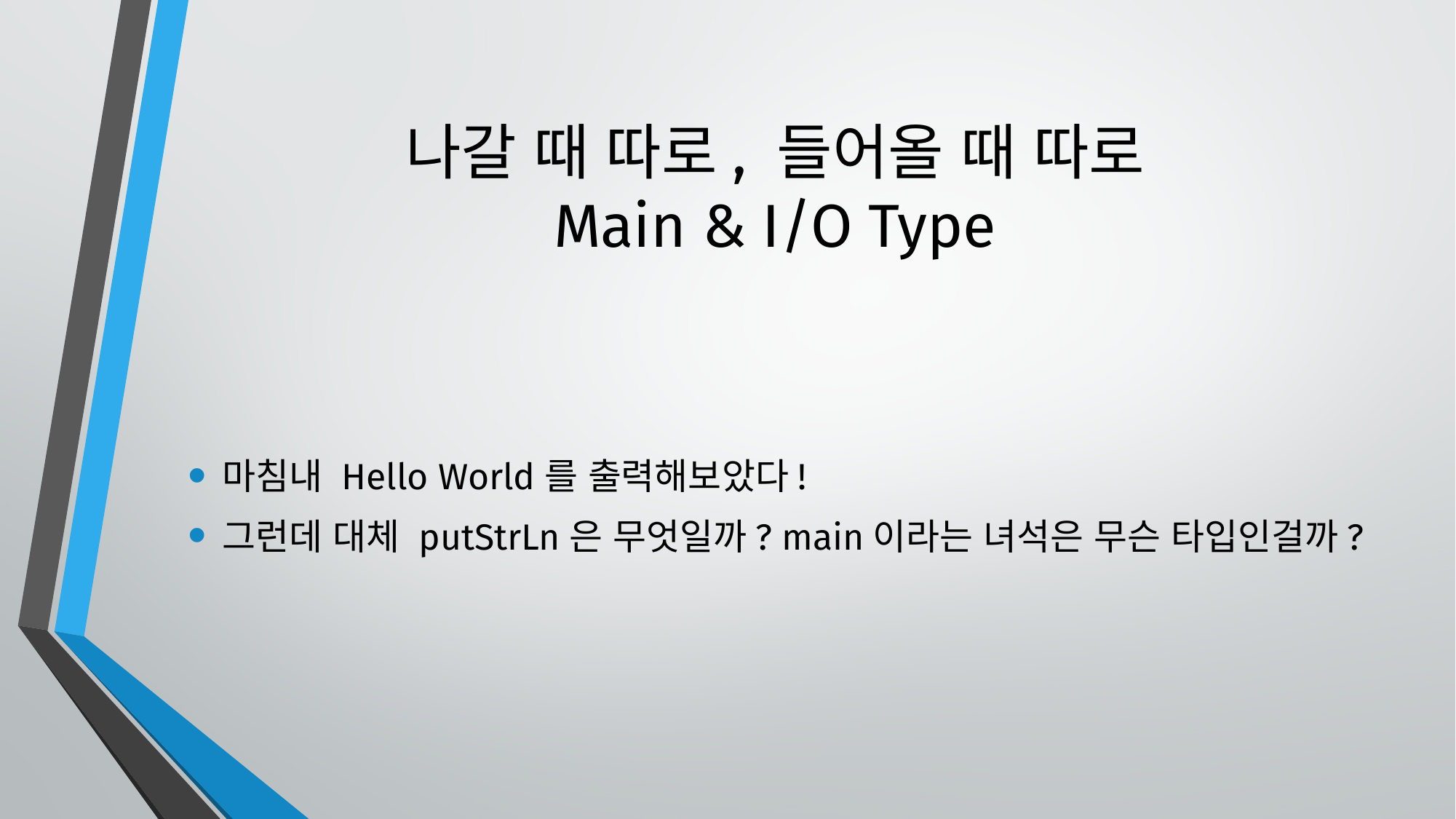

# 나갈 때 따로, 들어올 때 따로 Main & I/O Type
마침내 Hello World를 출력해보았다!
그런데 대체 putStrLn은 무엇일까? main이라는 녀석은 무슨 타입인걸까?